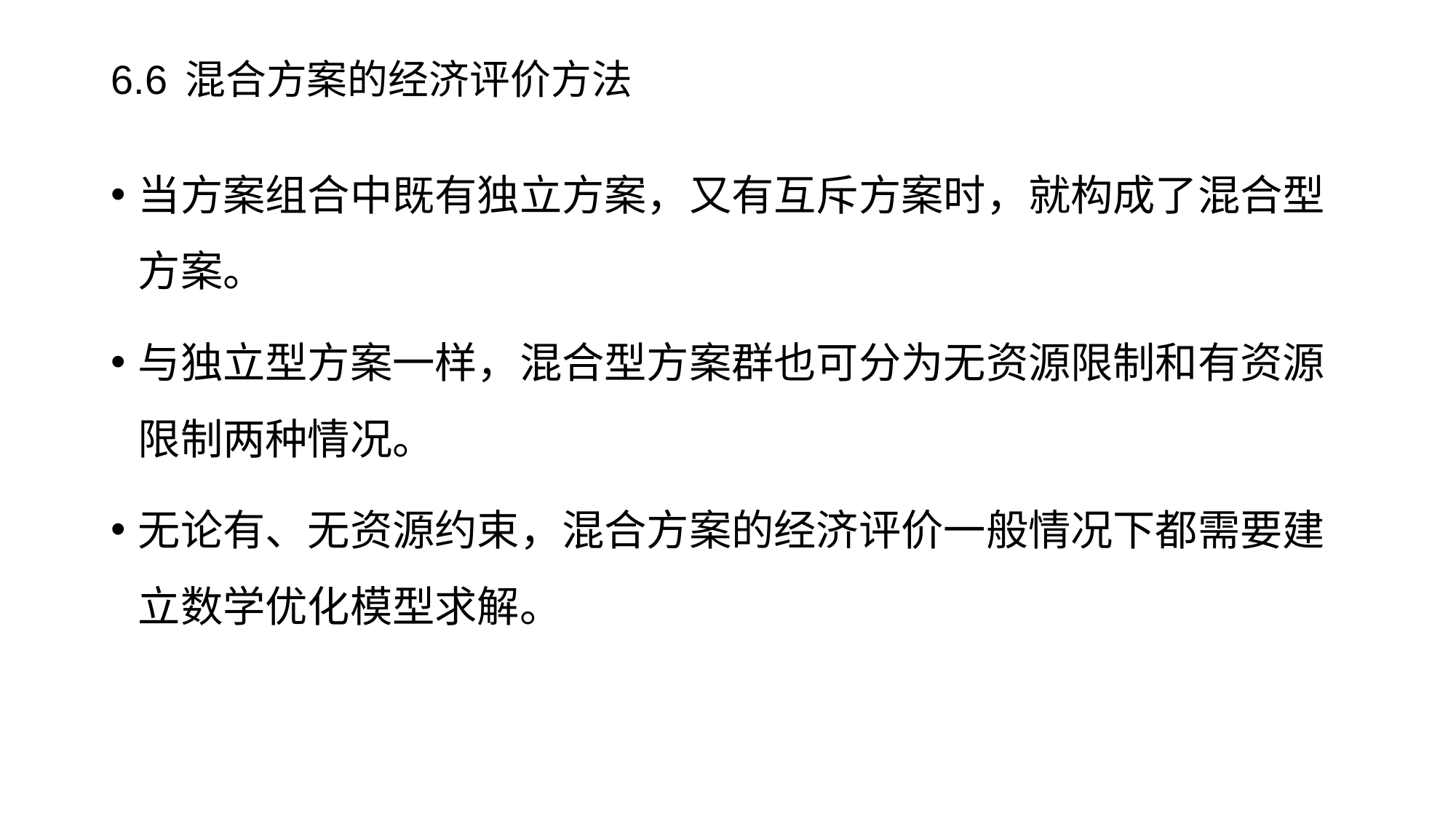

# 6.6 混合方案的经济评价方法
当方案组合中既有独立方案，又有互斥方案时，就构成了混合型方案。
与独立型方案一样，混合型方案群也可分为无资源限制和有资源限制两种情况。
无论有、无资源约束，混合方案的经济评价一般情况下都需要建立数学优化模型求解。
22